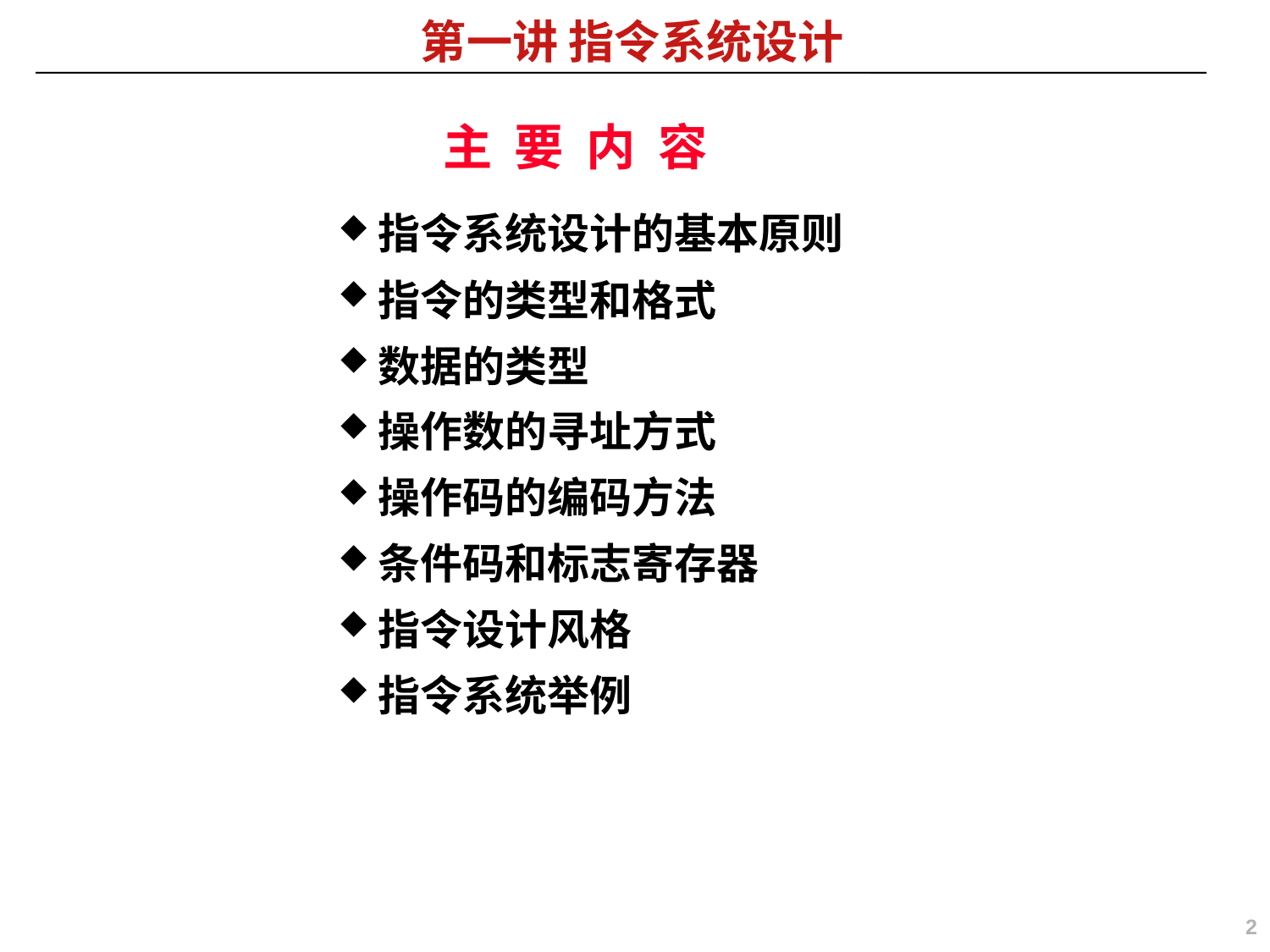

# 第一讲 指令系统设计
主  要  内  容
指令系统设计的基本原则
指令的类型和格式
数据的类型
操作数的寻址方式
操作码的编码方法
条件码和标志寄存器
指令设计风格
指令系统举例
2